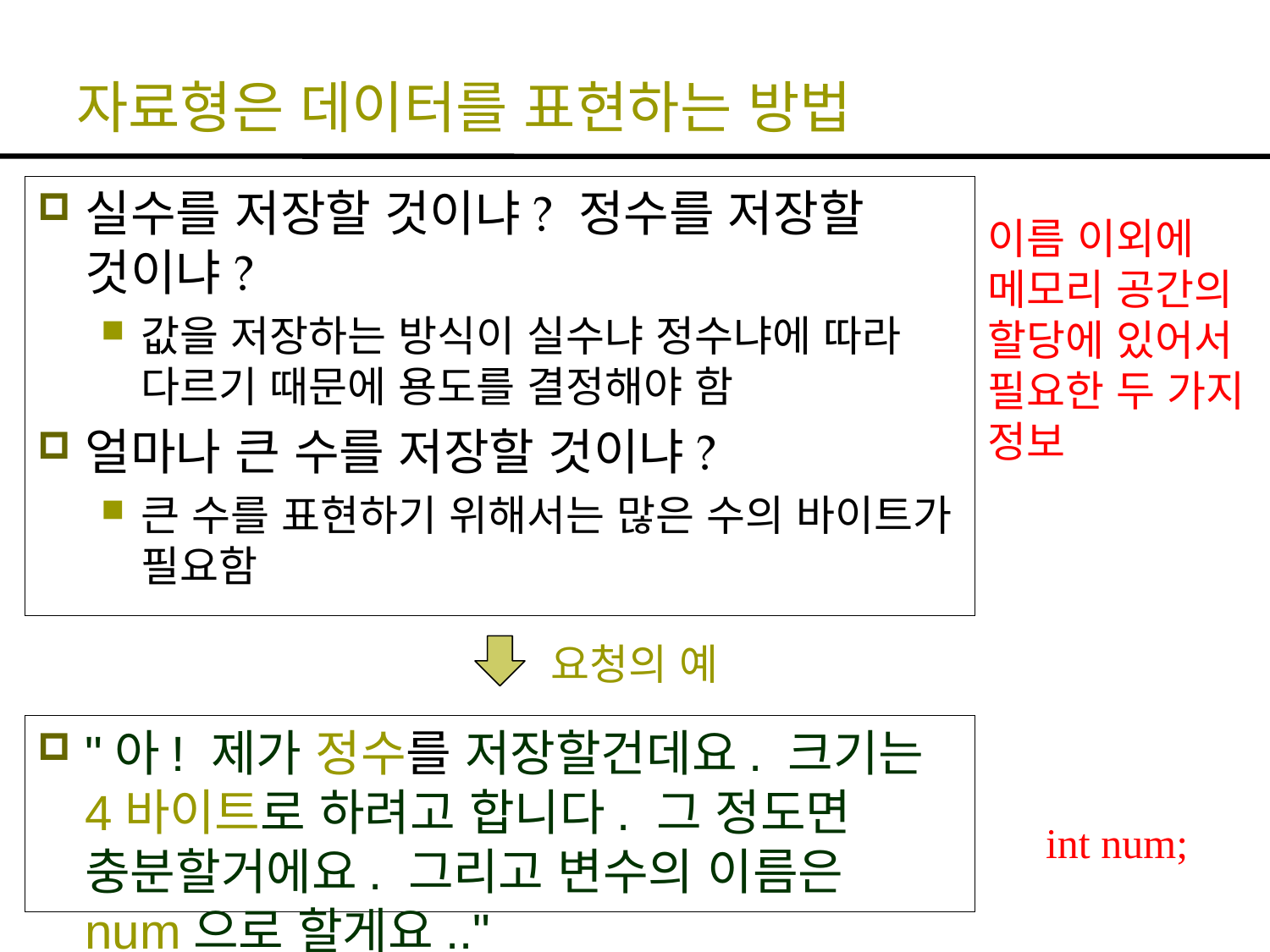

# 자료형은 데이터를 표현하는 방법
실수를 저장할 것이냐? 정수를 저장할 것이냐?
값을 저장하는 방식이 실수냐 정수냐에 따라 다르기 때문에 용도를 결정해야 함
얼마나 큰 수를 저장할 것이냐?
큰 수를 표현하기 위해서는 많은 수의 바이트가 필요함

이름 이외에 메모리 공간의 할당에 있어서 필요한 두 가지 정보
요청의 예

"아! 제가 정수를 저장할건데요. 크기는 4바이트로 하려고 합니다. 그 정도면 충분할거에요. 그리고 변수의 이름은 num으로 할게요.."
int num;